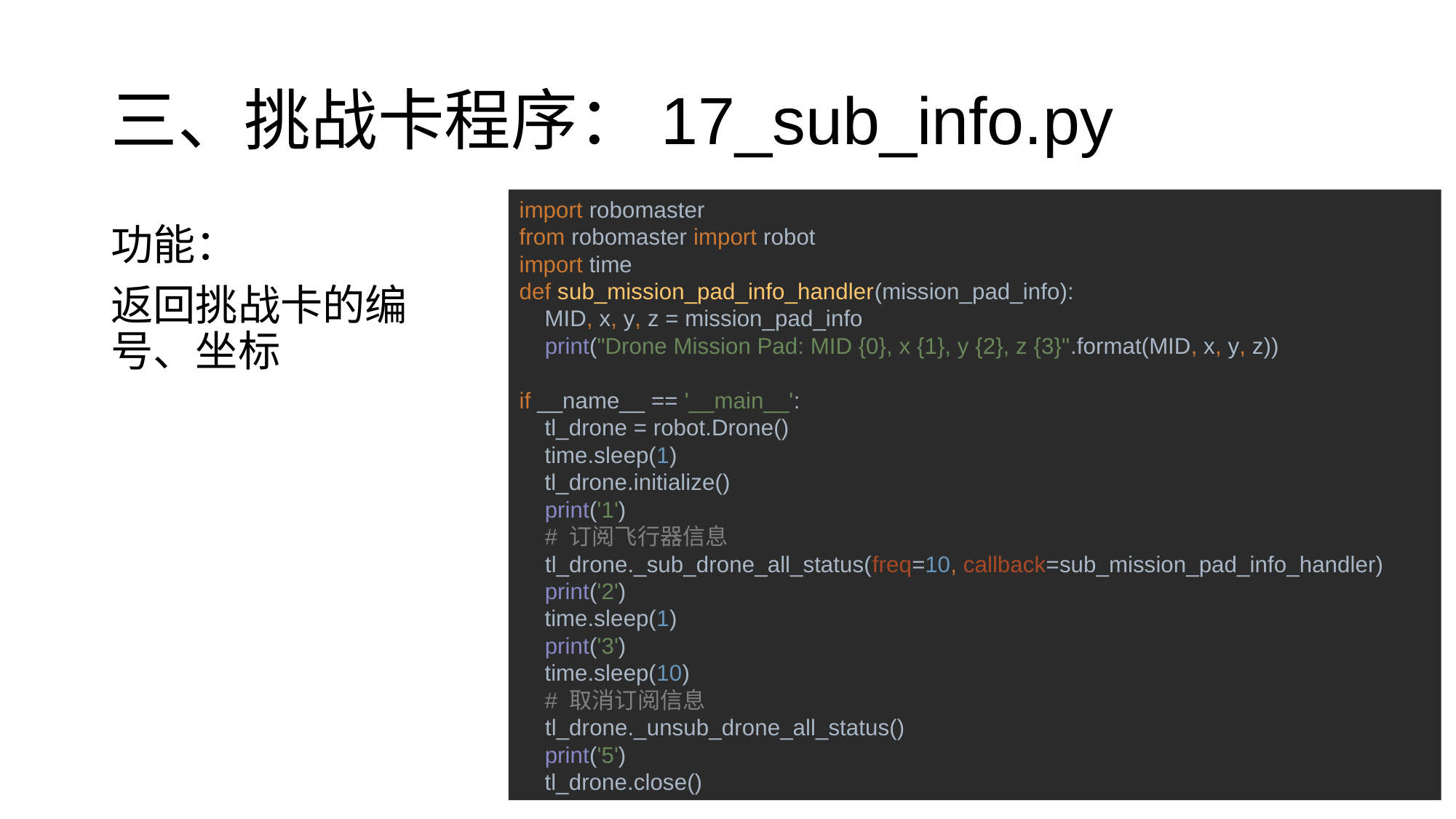

# 三、挑战卡程序：17_sub_info.py
import robomaster
from robomaster import robot
import time
def sub_mission_pad_info_handler(mission_pad_info):
    MID, x, y, z = mission_pad_info
    print("Drone Mission Pad: MID {0}, x {1}, y {2}, z {3}".format(MID, x, y, z))
if __name__ == '__main__':
    tl_drone = robot.Drone()
    time.sleep(1)
    tl_drone.initialize()
    print('1')
    # 订阅飞行器信息
    tl_drone._sub_drone_all_status(freq=10, callback=sub_mission_pad_info_handler)
    print('2')
    time.sleep(1)
    print('3')
    time.sleep(10)
    # 取消订阅信息
    tl_drone._unsub_drone_all_status()
    print('5')
    tl_drone.close()
功能：
返回挑战卡的编号、坐标